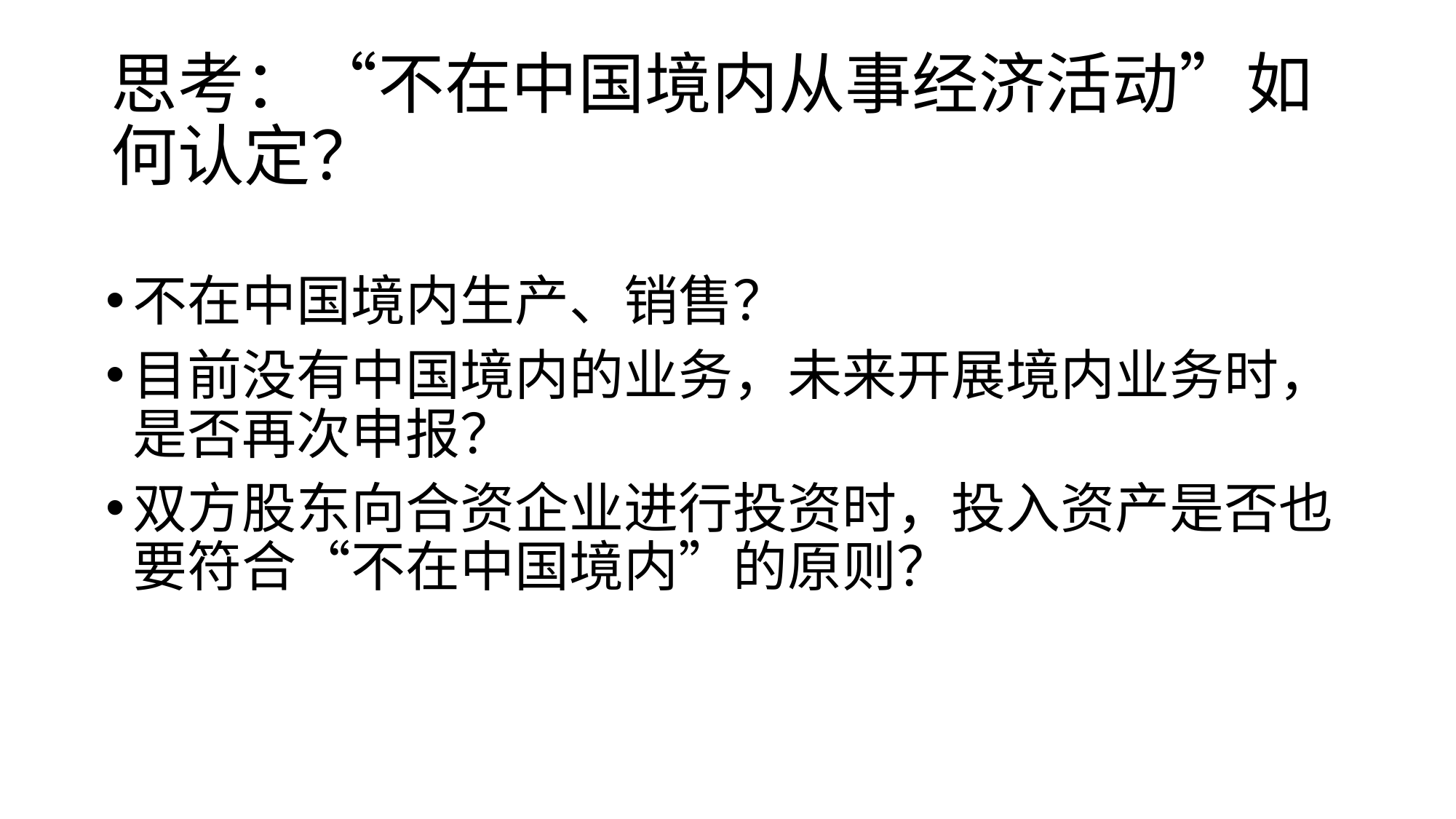

# 思考：“不在中国境内从事经济活动”如何认定？

不在中国境内生产、销售？
目前没有中国境内的业务，未来开展境内业务时，是否再次申报？
双方股东向合资企业进行投资时，投入资产是否也要符合“不在中国境内”的原则？